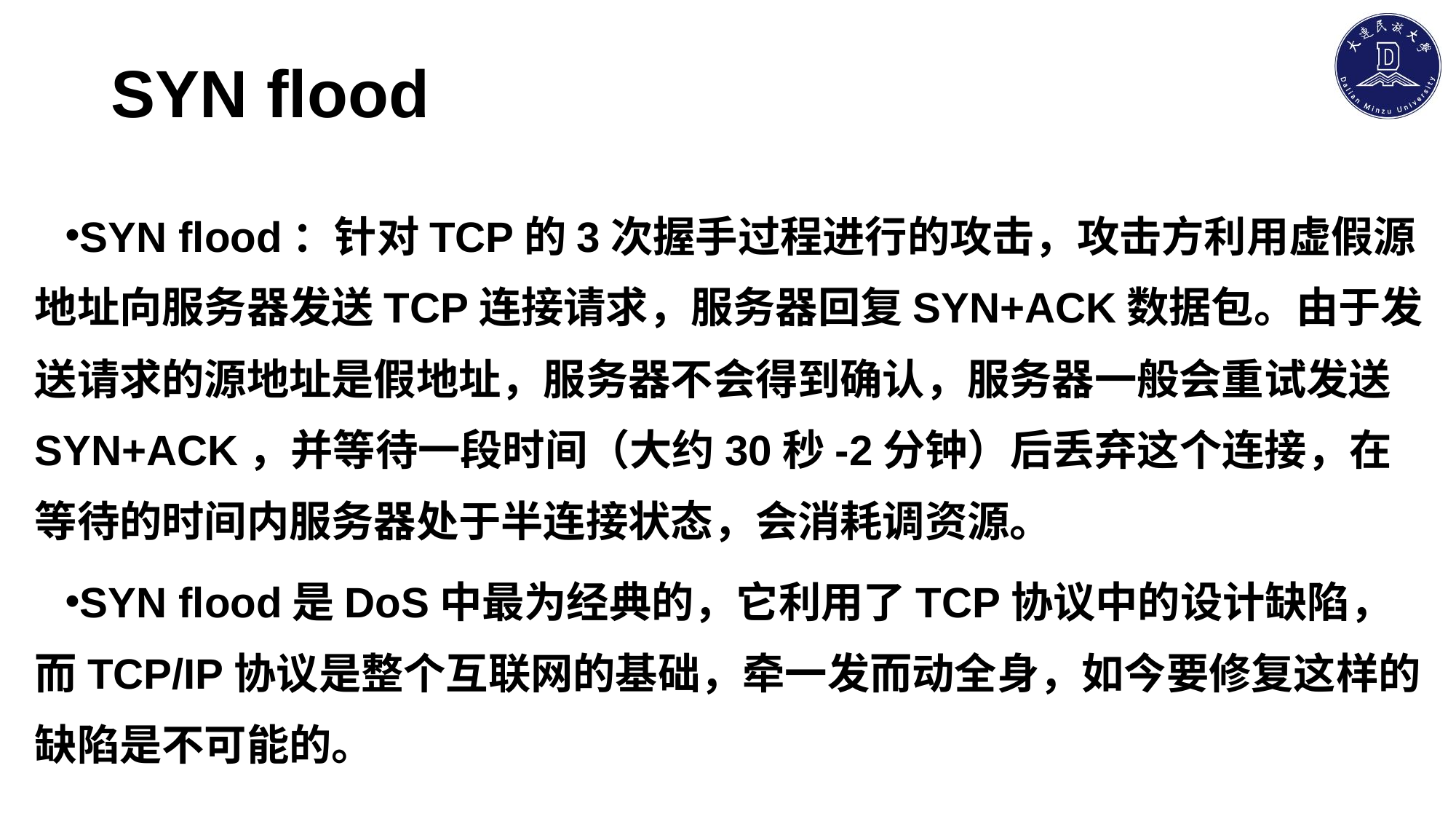

# SYN flood
SYN flood：针对TCP的3次握手过程进行的攻击，攻击方利用虚假源地址向服务器发送TCP连接请求，服务器回复SYN+ACK数据包。由于发送请求的源地址是假地址，服务器不会得到确认，服务器一般会重试发送SYN+ACK，并等待一段时间（大约30秒-2分钟）后丢弃这个连接，在等待的时间内服务器处于半连接状态，会消耗调资源。
SYN flood是DoS中最为经典的，它利用了TCP协议中的设计缺陷，而TCP/IP协议是整个互联网的基础，牵一发而动全身，如今要修复这样的缺陷是不可能的。